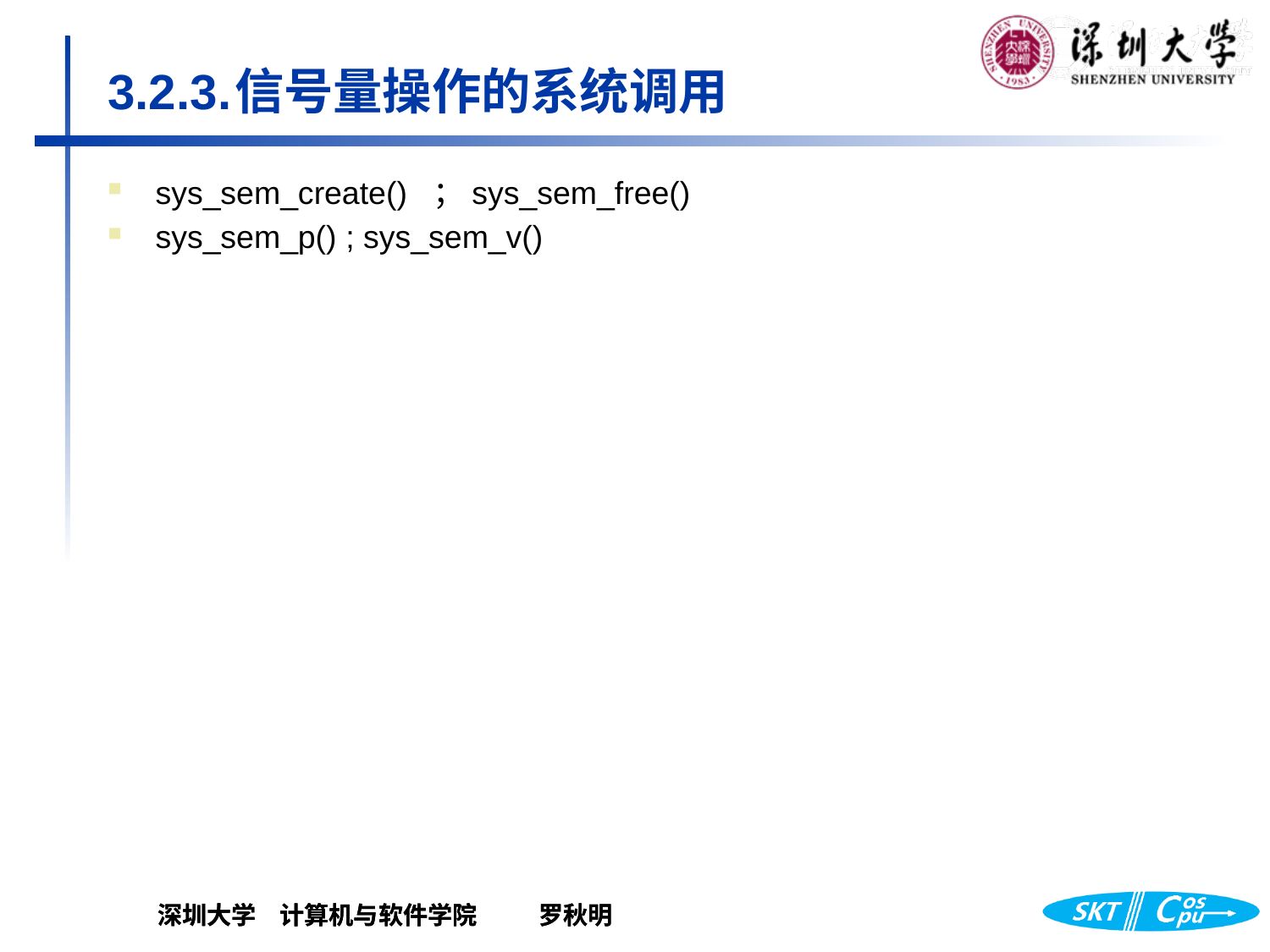

# 3.2.3.	信号量操作的系统调用
sys_sem_create()  ；sys_sem_free()
sys_sem_p() ; sys_sem_v()